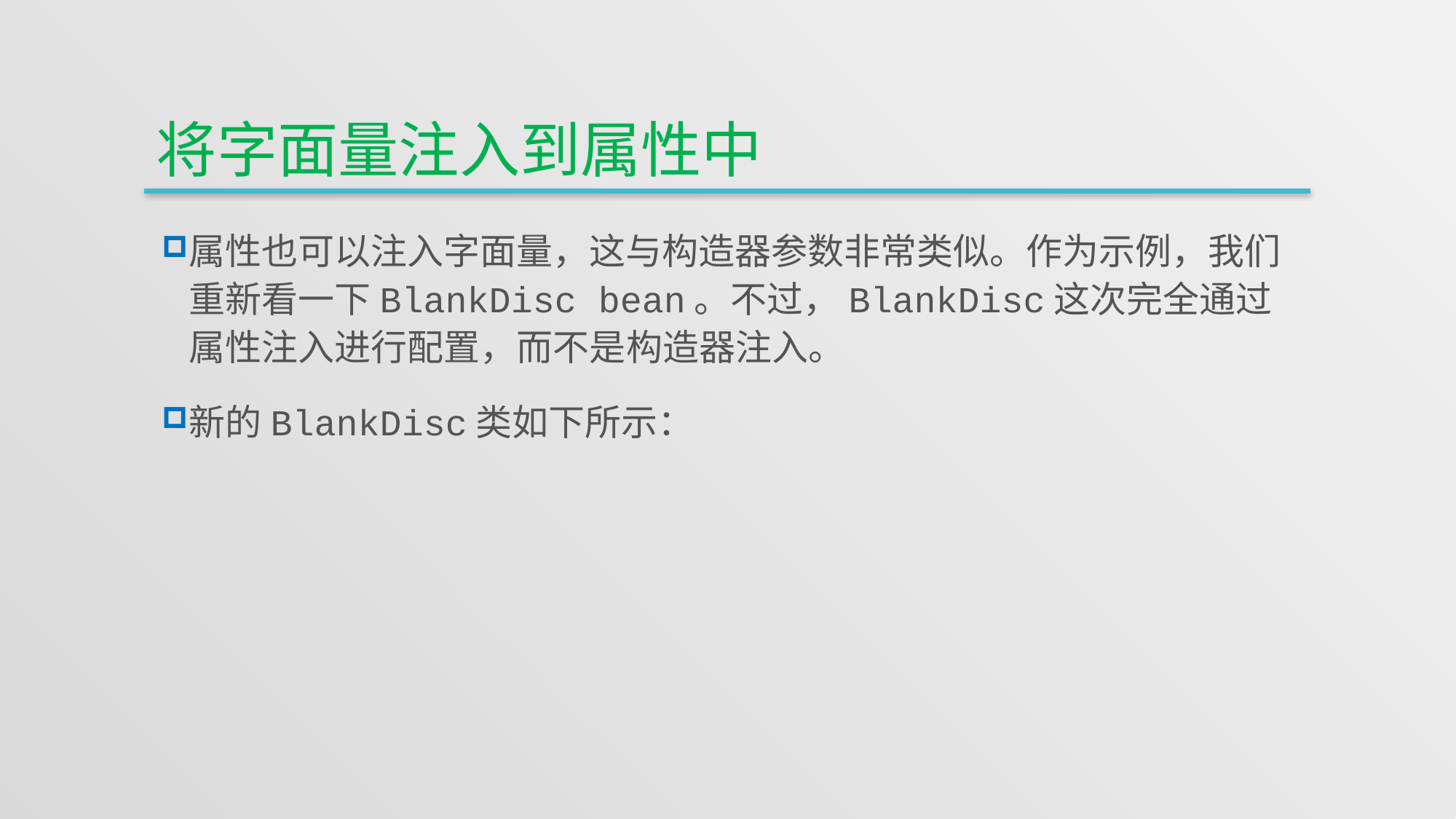

# 将字面量注入到属性中
属性也可以注入字面量，这与构造器参数非常类似。作为示例，我们重新看一下BlankDisc bean。不过，BlankDisc这次完全通过属性注入进行配置，而不是构造器注入。
新的BlankDisc类如下所示：